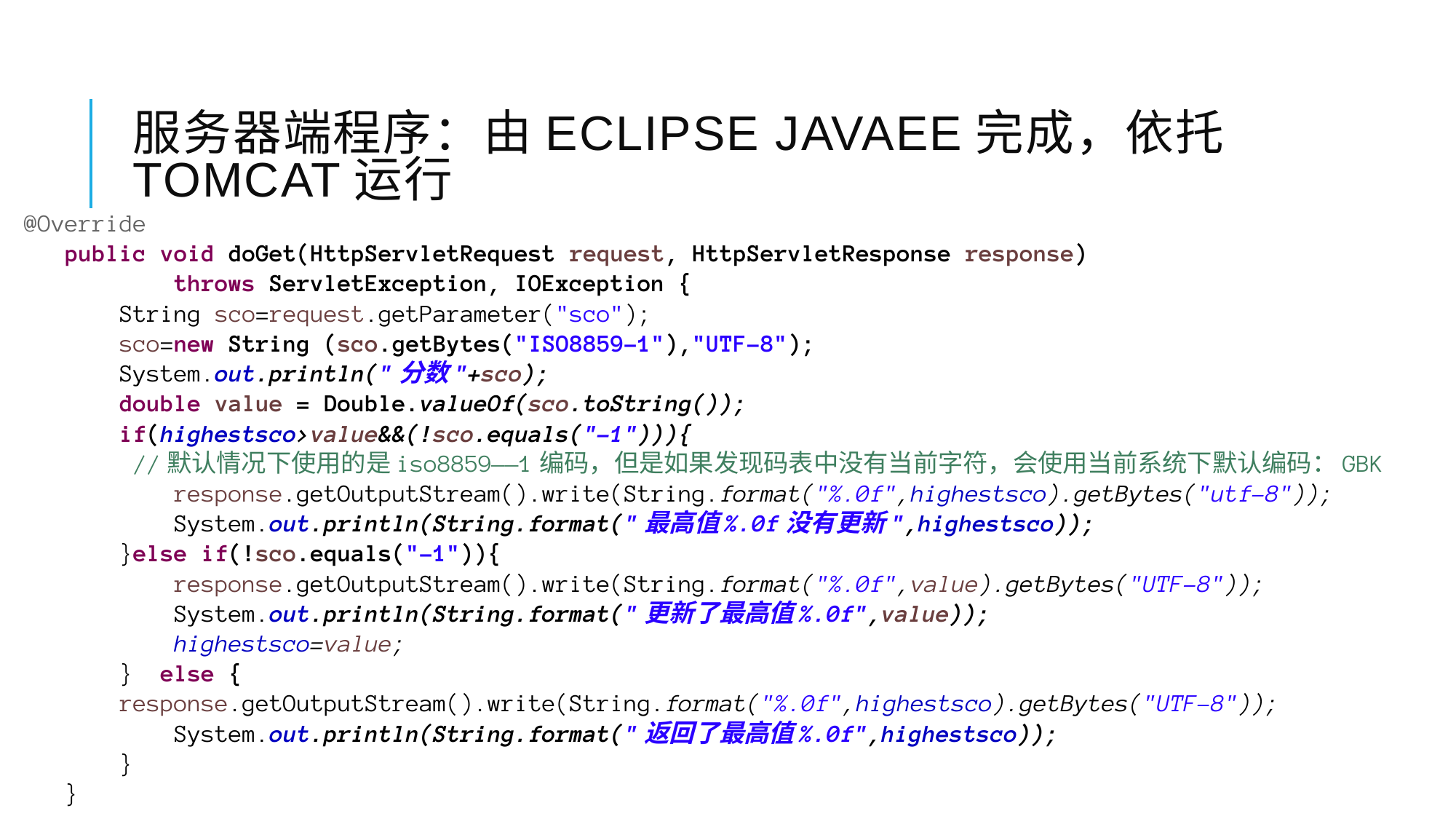

# 服务器端程序：由Eclipse JAVAEE完成，依托Tomcat运行
 @Override
    public void doGet(HttpServletRequest request, HttpServletResponse response)
            throws ServletException, IOException {
        String sco=request.getParameter("sco");
        sco=new String (sco.getBytes("ISO8859-1"),"UTF-8");
        System.out.println("分数"+sco);
        double value = Double.valueOf(sco.toString());
        if(highestsco>value&&(!sco.equals("-1"))){
         //默认情况下使用的是iso8859——1编码，但是如果发现码表中没有当前字符，会使用当前系统下默认编码：GBK
            response.getOutputStream().write(String.format("%.0f",highestsco).getBytes("utf-8"));
            System.out.println(String.format("最高值%.0f没有更新",highestsco));
        }else if(!sco.equals("-1")){
            response.getOutputStream().write(String.format("%.0f",value).getBytes("UTF-8"));
            System.out.println(String.format("更新了最高值%.0f",value));
            highestsco=value;
        }  else {
        response.getOutputStream().write(String.format("%.0f",highestsco).getBytes("UTF-8"));
            System.out.println(String.format("返回了最高值%.0f",highestsco));
        }
    }